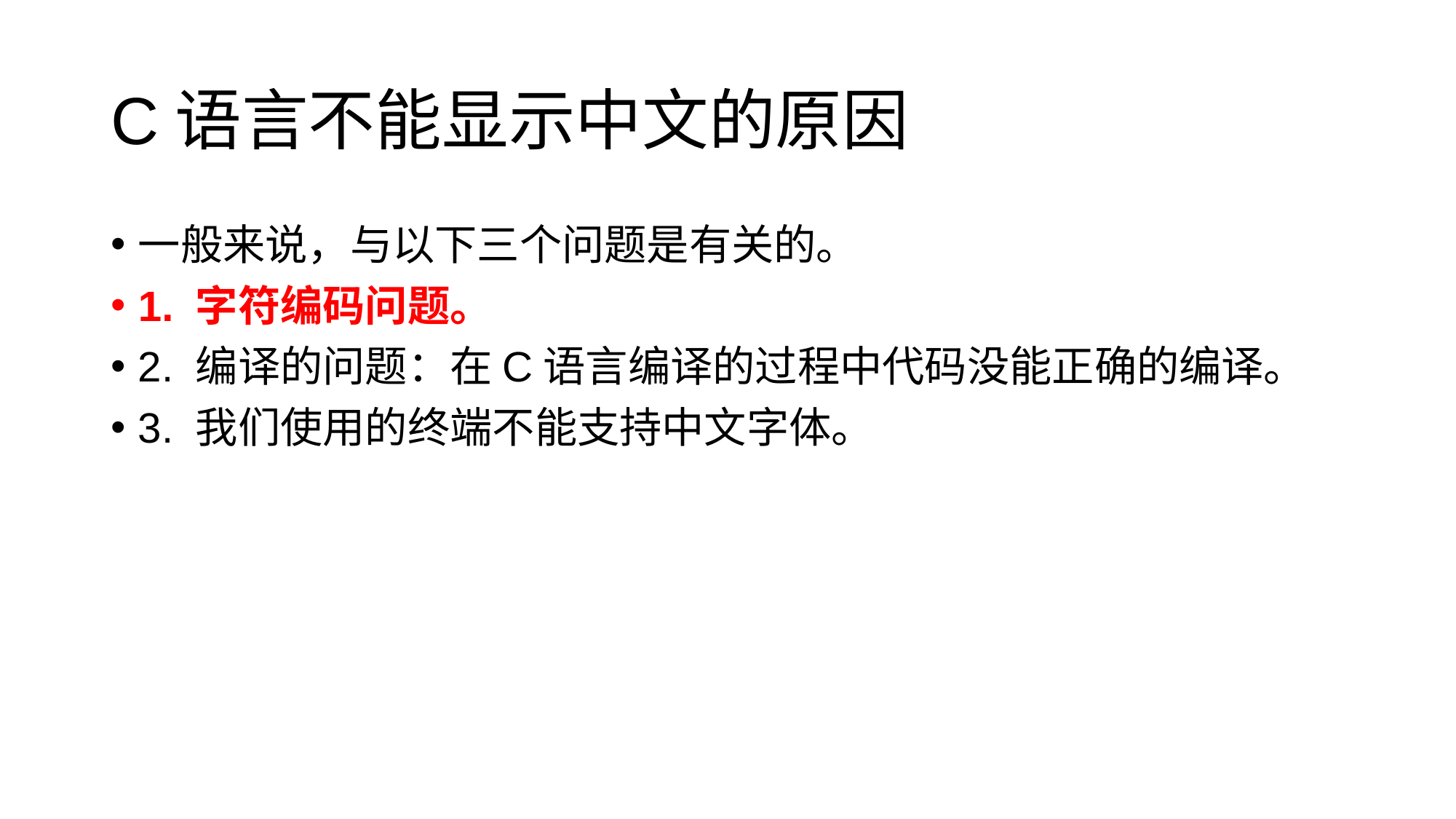

# C语言不能显示中文的原因
一般来说，与以下三个问题是有关的。
1. 字符编码问题。
2. 编译的问题：在C语言编译的过程中代码没能正确的编译。
3. 我们使用的终端不能支持中文字体。